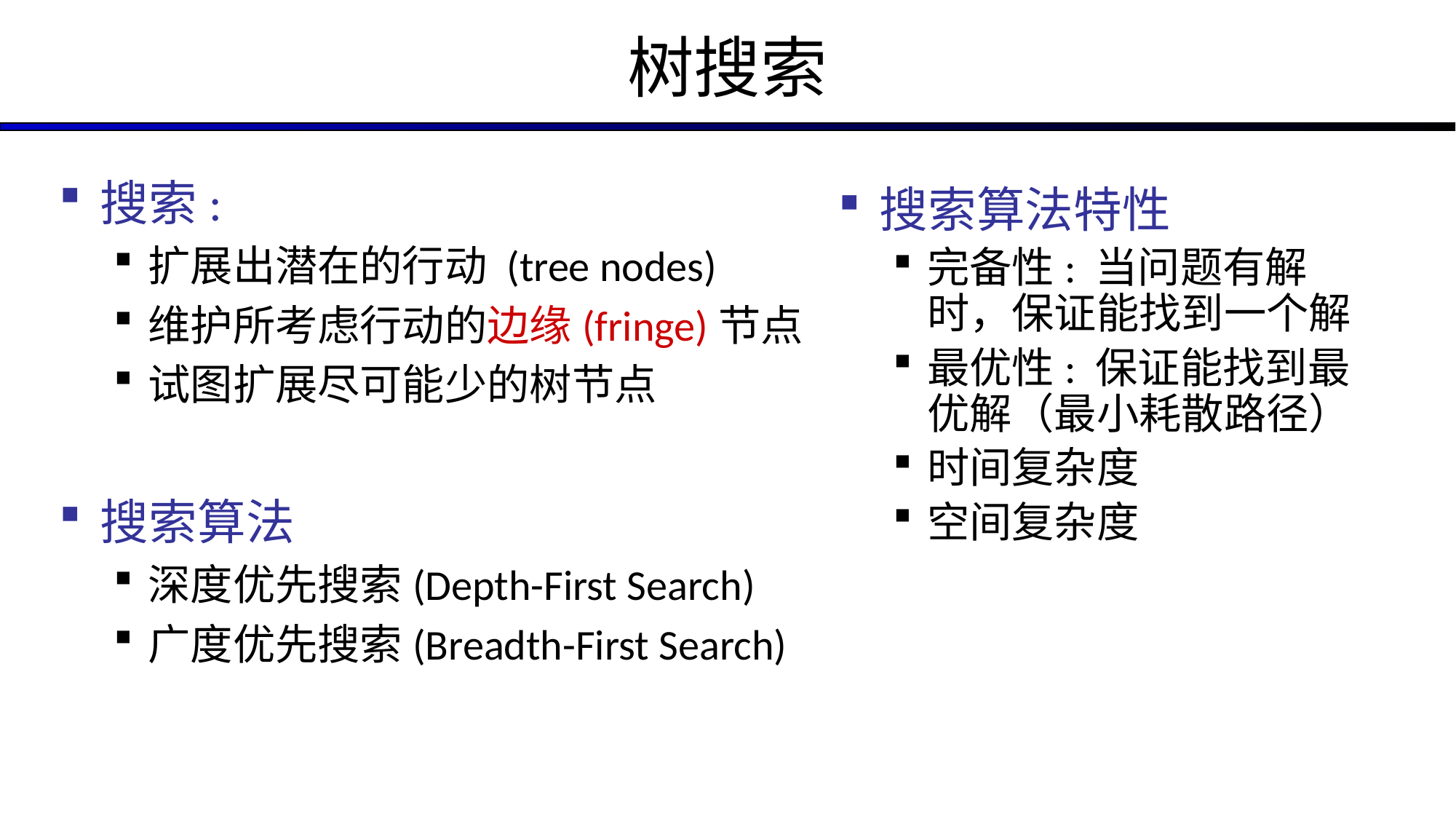

# 树搜索
搜索:
扩展出潜在的行动 (tree nodes)
维护所考虑行动的边缘(fringe)节点
试图扩展尽可能少的树节点

搜索算法
深度优先搜索(Depth-First Search)
广度优先搜索(Breadth-First Search)

搜索算法特性
完备性: 当问题有解时，保证能找到一个解
最优性: 保证能找到最优解（最小耗散路径）
时间复杂度
空间复杂度

4